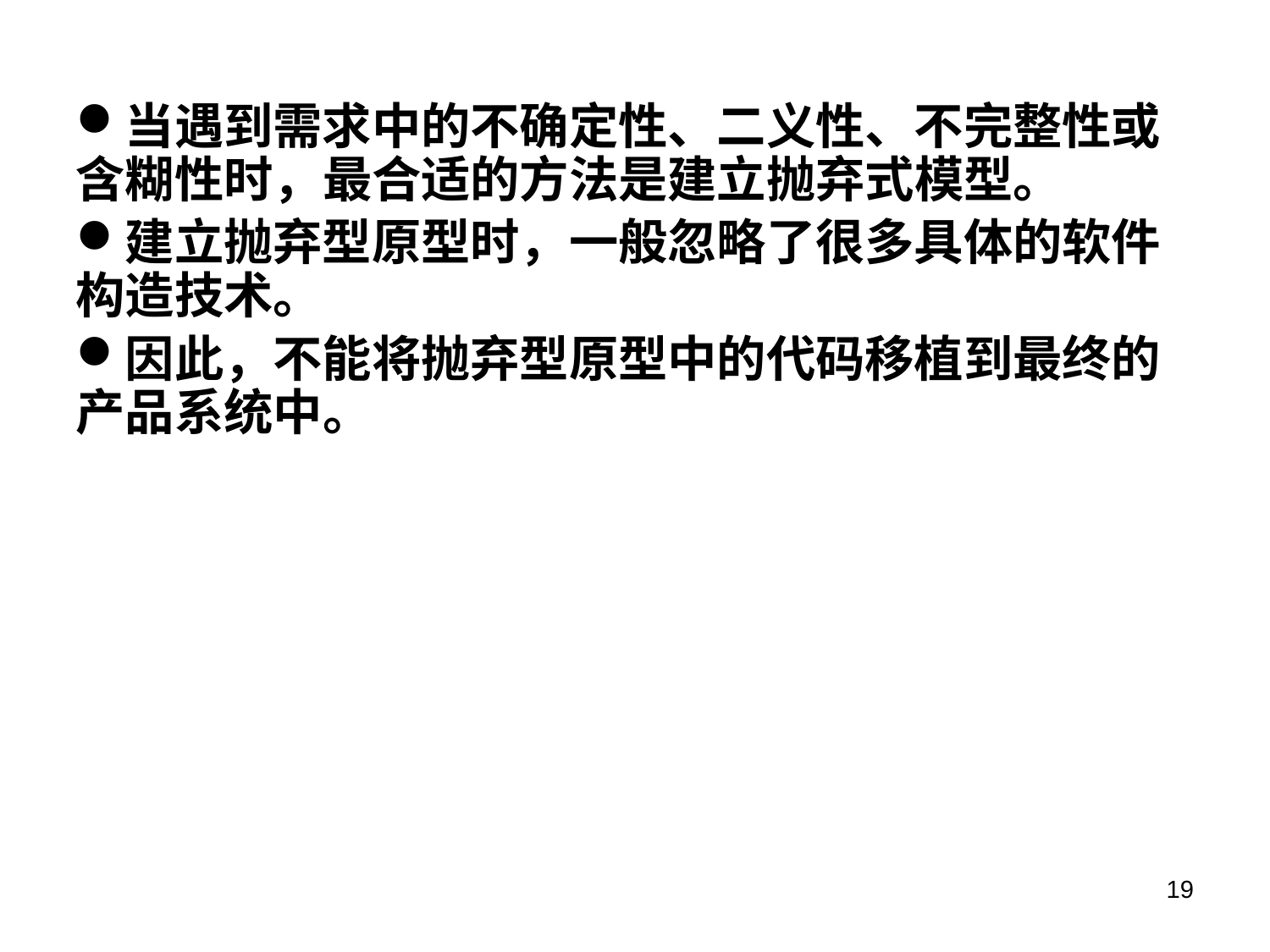

当遇到需求中的不确定性、二义性、不完整性或含糊性时，最合适的方法是建立抛弃式模型。
建立抛弃型原型时，一般忽略了很多具体的软件构造技术。
因此，不能将抛弃型原型中的代码移植到最终的产品系统中。
19